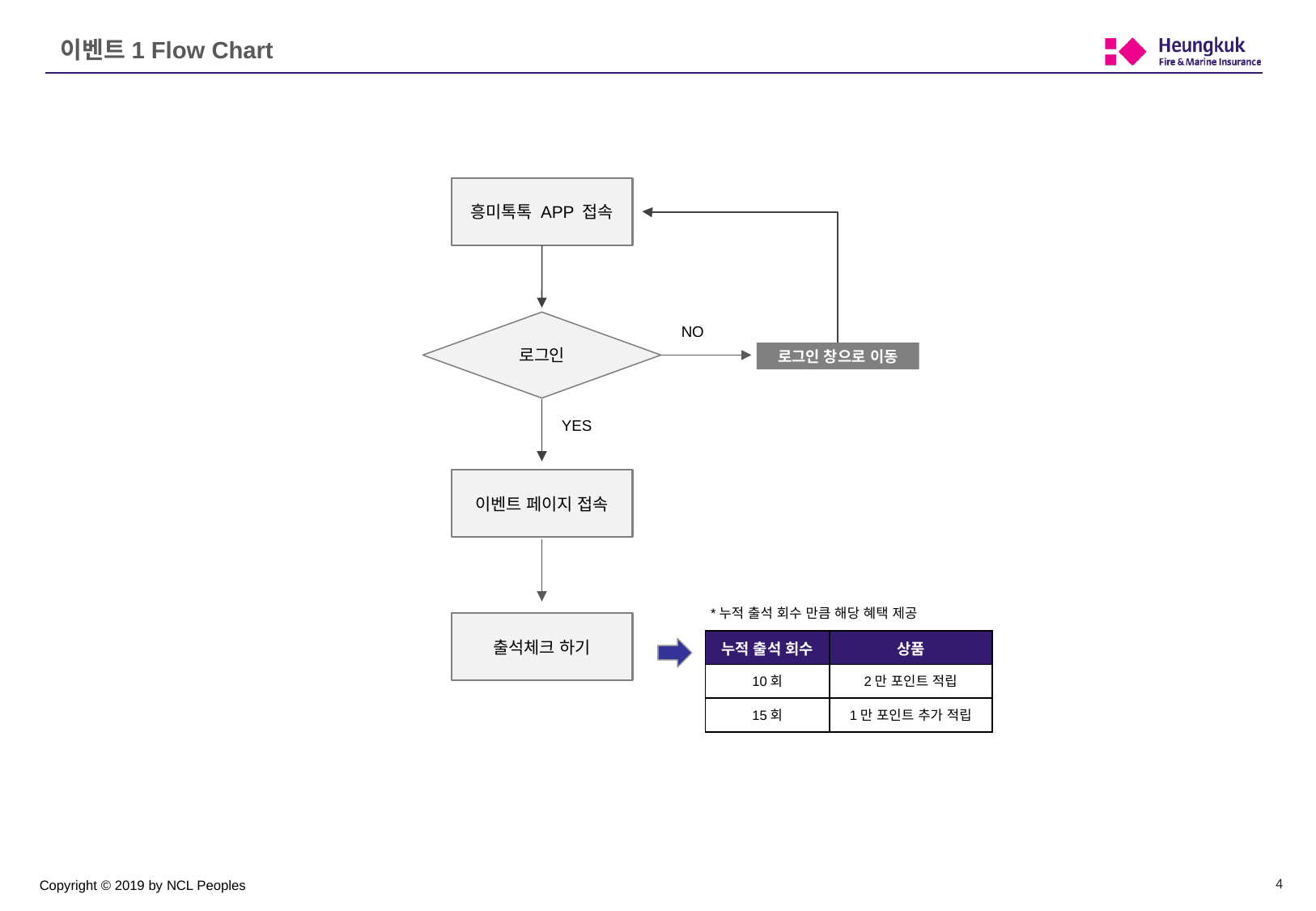

# 이벤트1 Flow Chart
흥미톡톡 APP 접속
로그인
NO
로그인 창으로 이동
YES
이벤트 페이지 접속
출석체크 하기
*누적 출석 회수 만큼 해당 혜택 제공
| 누적 출석 회수 | 상품 |
| --- | --- |
| 10회 | 2만 포인트 적립 |
| 15회 | 1만 포인트 추가 적립 |